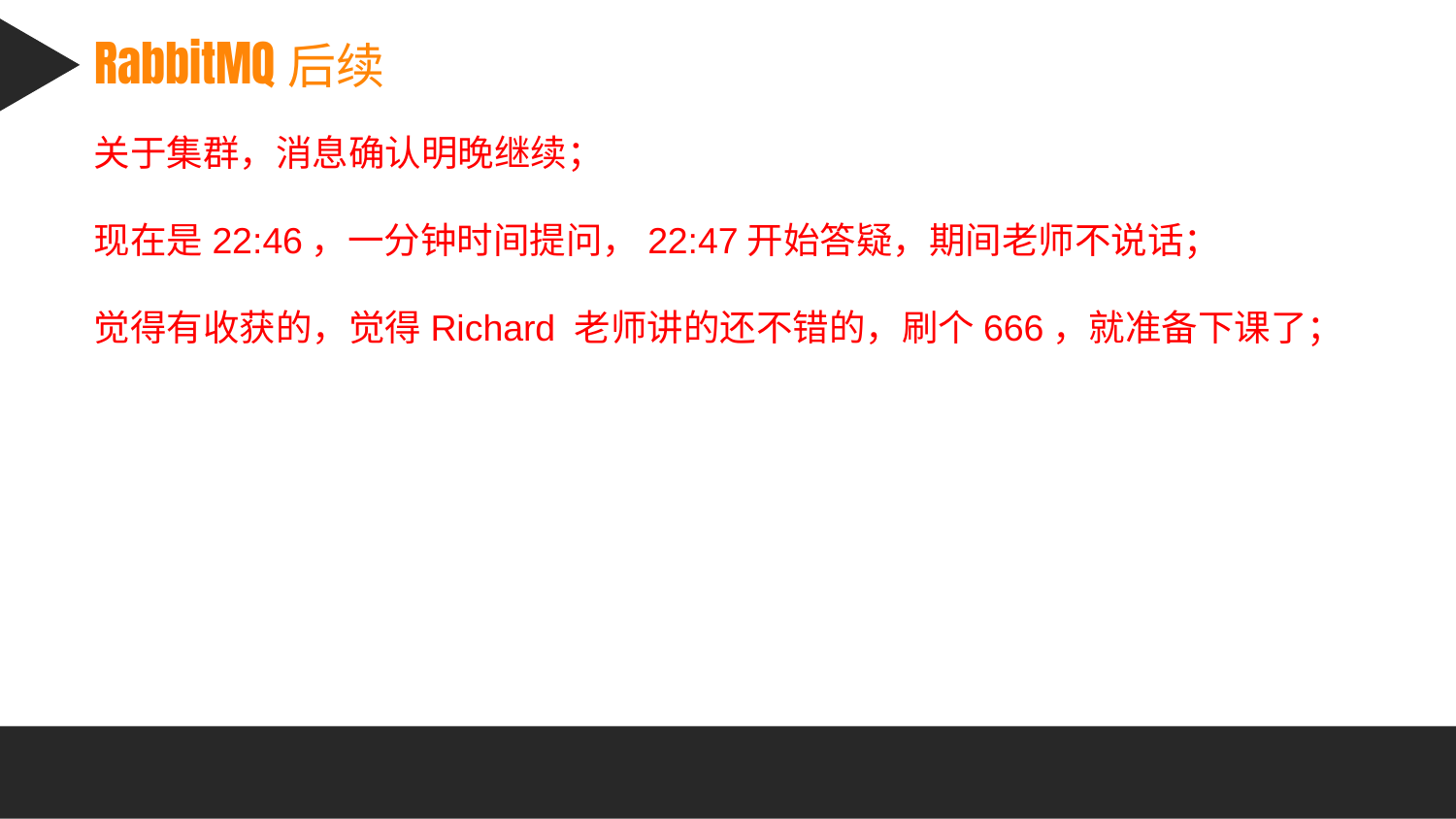

RabbitMQ后续
关于集群，消息确认明晚继续；

现在是22:46，一分钟时间提问，22:47开始答疑，期间老师不说话；

觉得有收获的，觉得Richard 老师讲的还不错的，刷个666，就准备下课了；